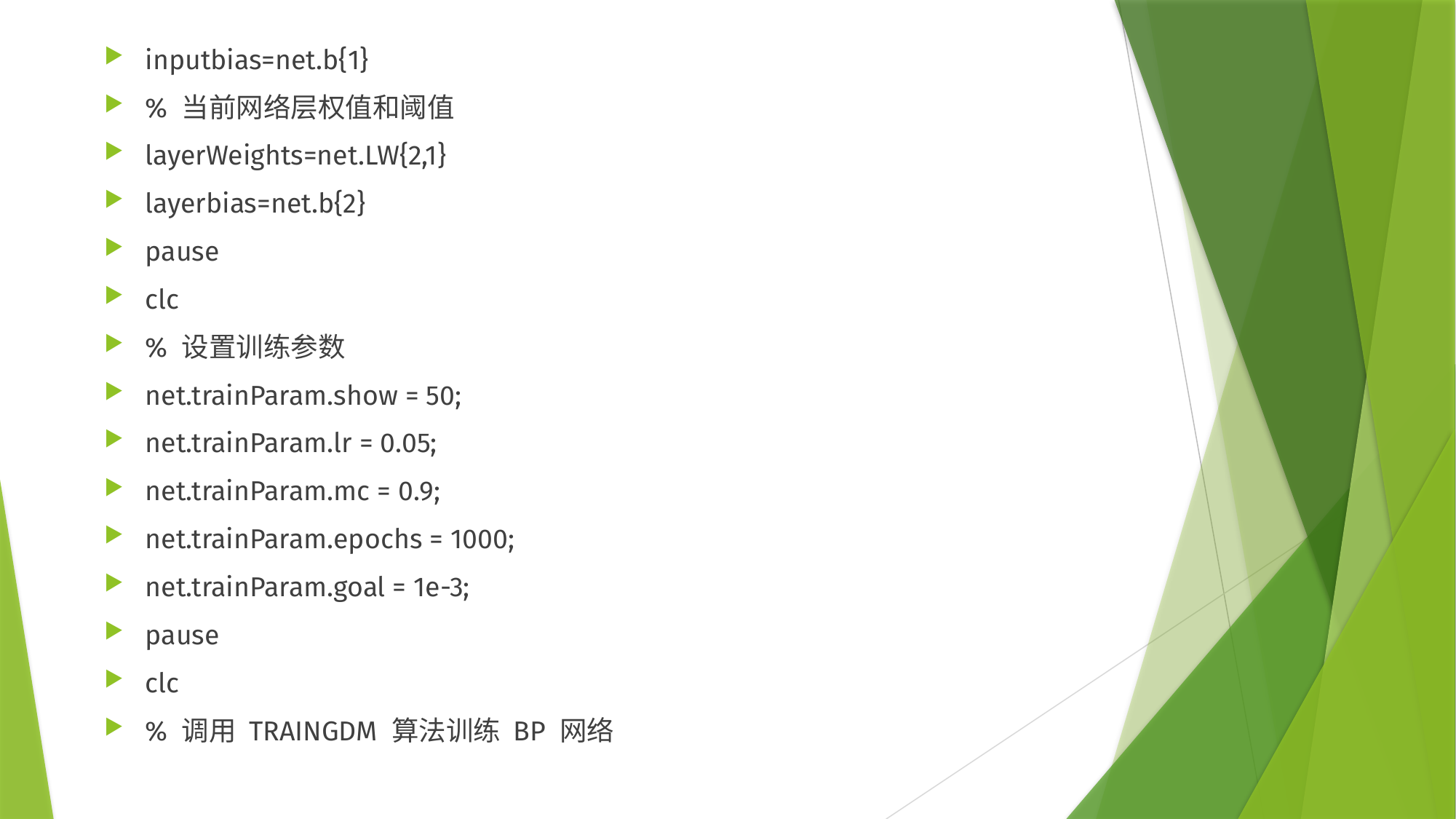

inputbias=net.b{1}
% 当前网络层权值和阈值
layerWeights=net.LW{2,1}
layerbias=net.b{2}
pause
clc
% 设置训练参数
net.trainParam.show = 50;
net.trainParam.lr = 0.05;
net.trainParam.mc = 0.9;
net.trainParam.epochs = 1000;
net.trainParam.goal = 1e-3;
pause
clc
% 调用 TRAINGDM 算法训练 BP 网络